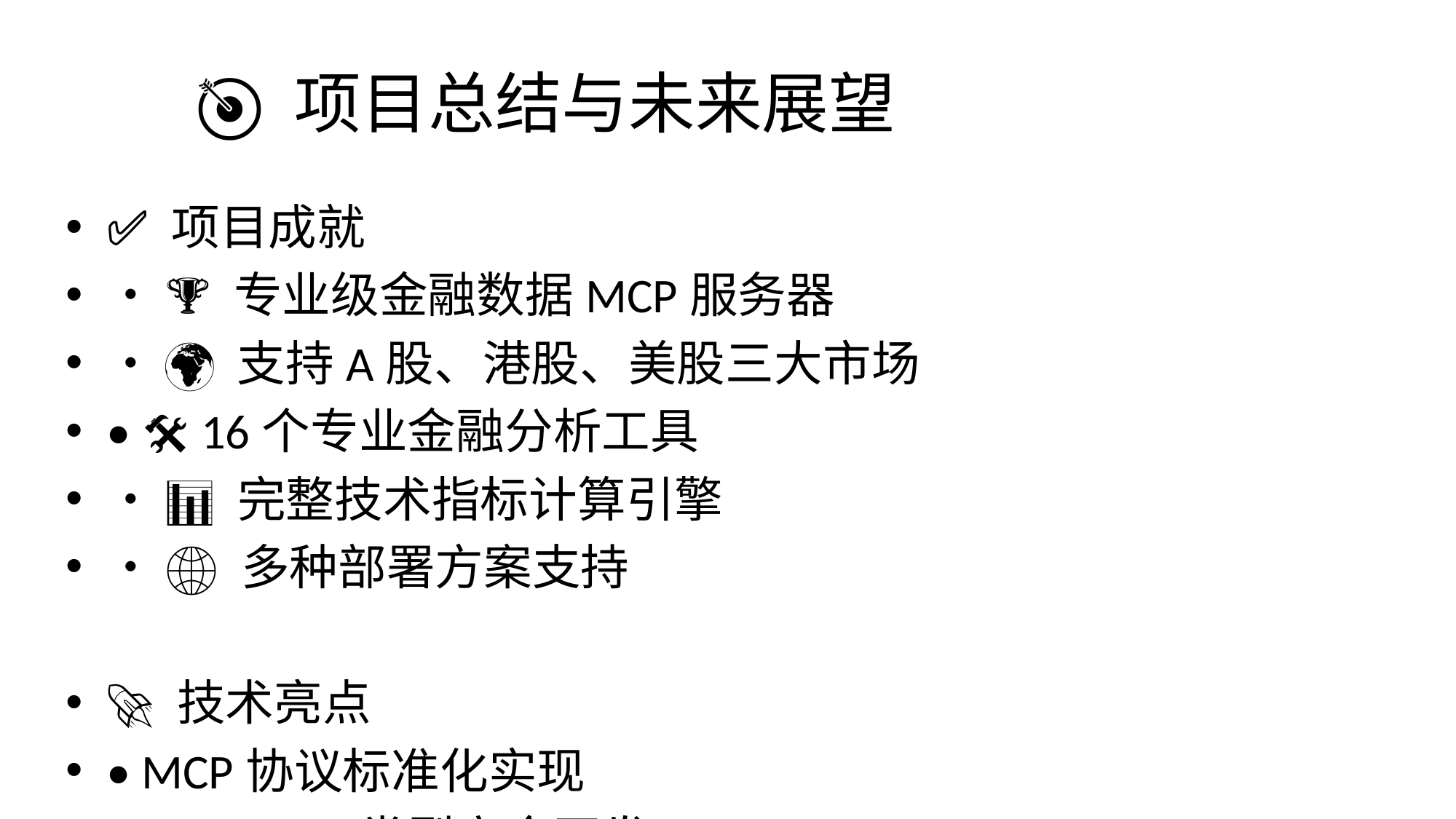

# 🎯 项目总结与未来展望
✅ 项目成就
• 🏆 专业级金融数据MCP服务器
• 🌍 支持A股、港股、美股三大市场
• 🛠️ 16个专业金融分析工具
• 📊 完整技术指标计算引擎
• 🌐 多种部署方案支持

🚀 技术亮点
• MCP协议标准化实现
• TypeScript类型安全开发
• 模块化可扩展架构
• 云原生部署支持

🔮 未来规划
• 🤖 AI智能分析功能增强
• 📱 移动端应用开发
• 🔔 实时数据推送服务
• 📈 更多技术指标支持
• 🌏 更多国际市场接入

💡 愿景目标
打造最专业、最易用的AI金融数据分析平台